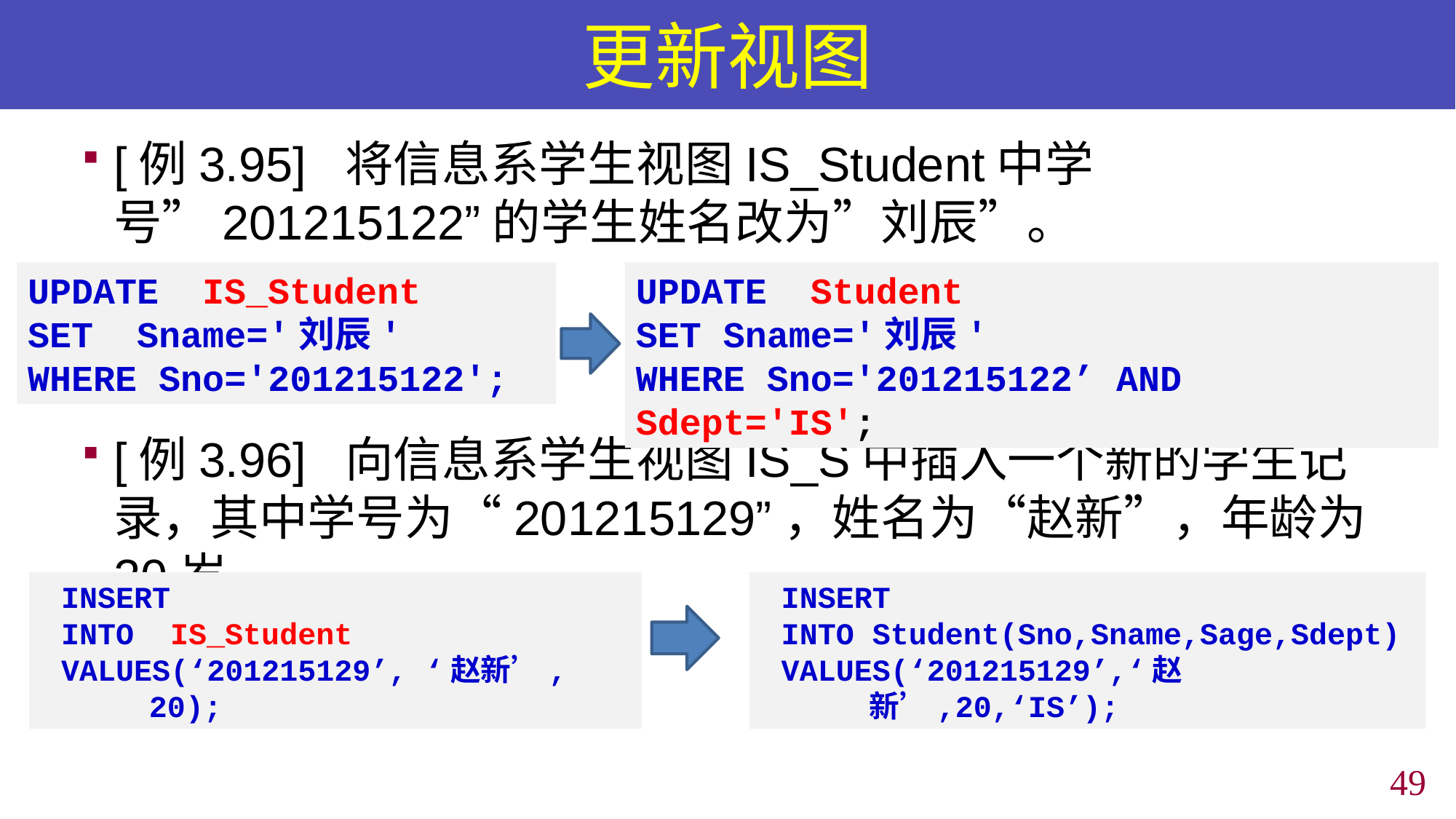

# 更新视图
[例3.95]  将信息系学生视图IS_Student中学号”201215122”的学生姓名改为”刘辰”。

[例3.96]  向信息系学生视图IS_S中插入一个新的学生记录，其中学号为“201215129”，姓名为“赵新”，年龄为20岁。

UPDATE  IS_Student
SET  Sname='刘辰'
WHERE Sno='201215122';
UPDATE  Student
SET Sname='刘辰'
WHERE Sno='201215122’ AND Sdept='IS';

INSERT
INTO  IS_Student
VALUES(‘201215129’, ‘赵新’, 20);
INSERT
INTO Student(Sno,Sname,Sage,Sdept)
VALUES(‘201215129’,‘赵新’,20,‘IS’);

49